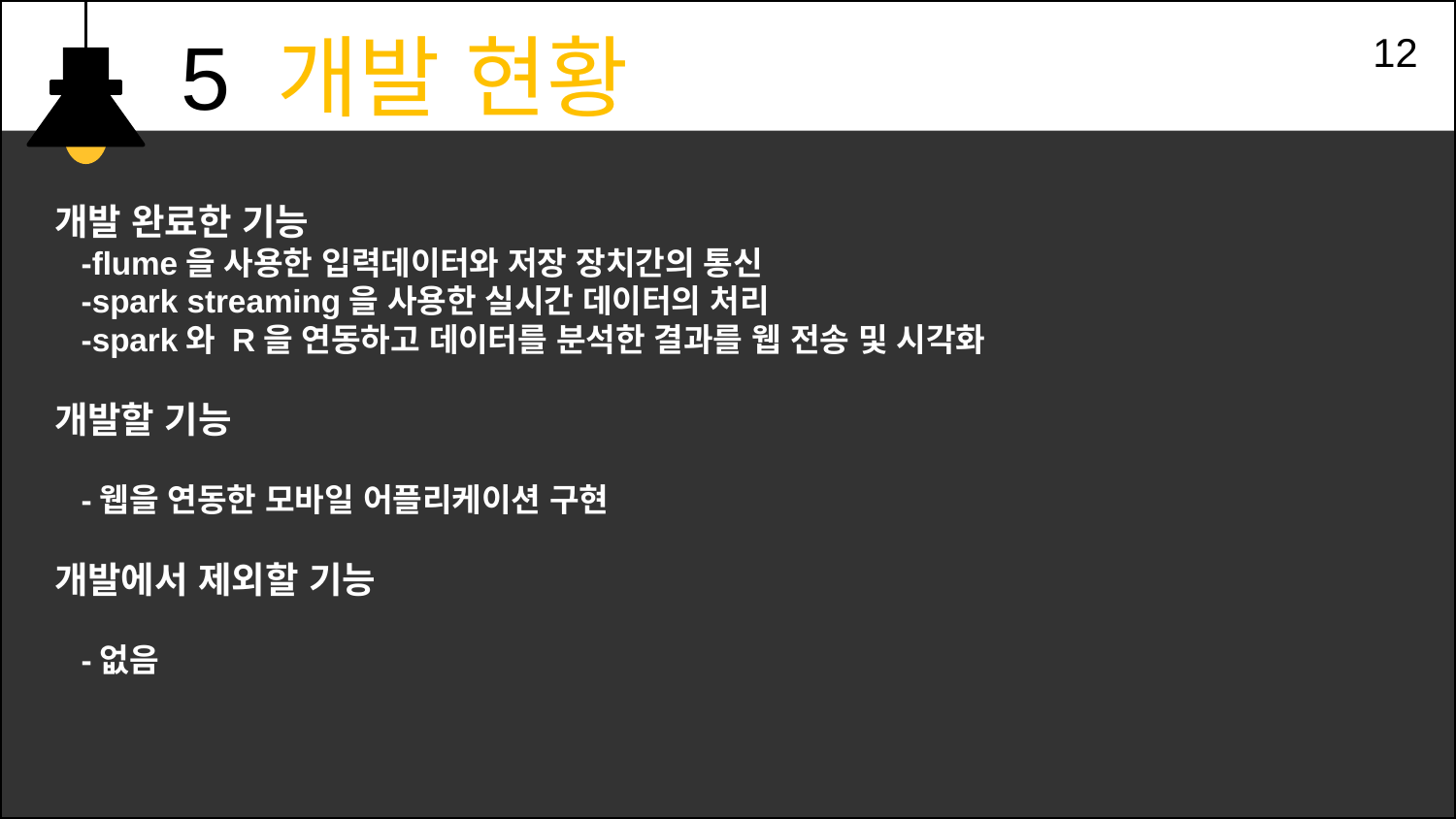

5 개발 현황
12
개발 완료한 기능
   -flume을 사용한 입력데이터와 저장 장치간의 통신
   -spark streaming을 사용한 실시간 데이터의 처리
   -spark와 R을 연동하고 데이터를 분석한 결과를 웹 전송 및 시각화

개발할 기능

   -웹을 연동한 모바일 어플리케이션 구현

개발에서 제외할 기능

   -없음